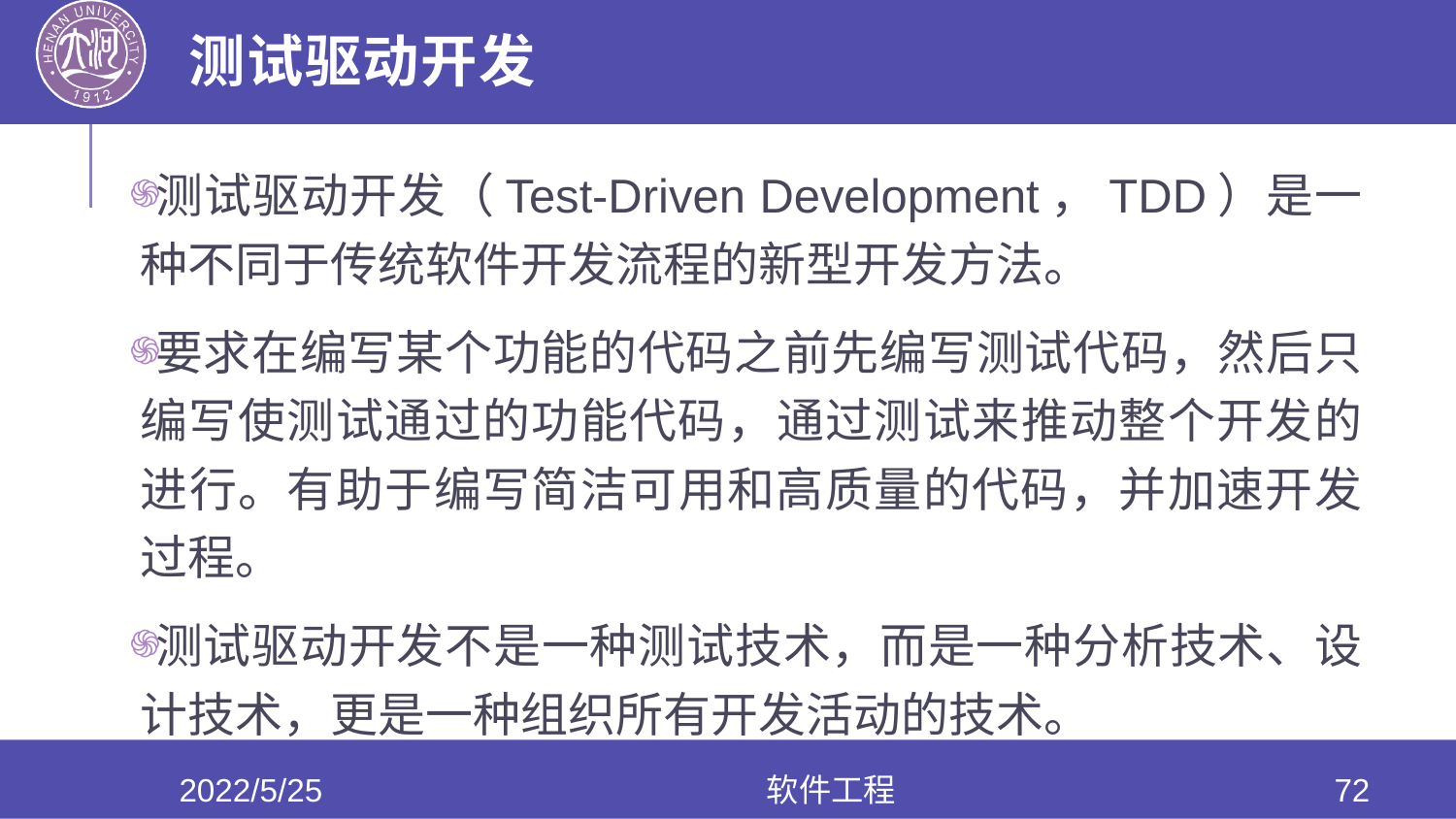

# 测试驱动开发
测试驱动开发（Test-Driven Development，TDD）是一种不同于传统软件开发流程的新型开发方法。
要求在编写某个功能的代码之前先编写测试代码，然后只编写使测试通过的功能代码，通过测试来推动整个开发的进行。有助于编写简洁可用和高质量的代码，并加速开发过程。
测试驱动开发不是一种测试技术，而是一种分析技术、设计技术，更是一种组织所有开发活动的技术。
2022/5/25
软件工程
72